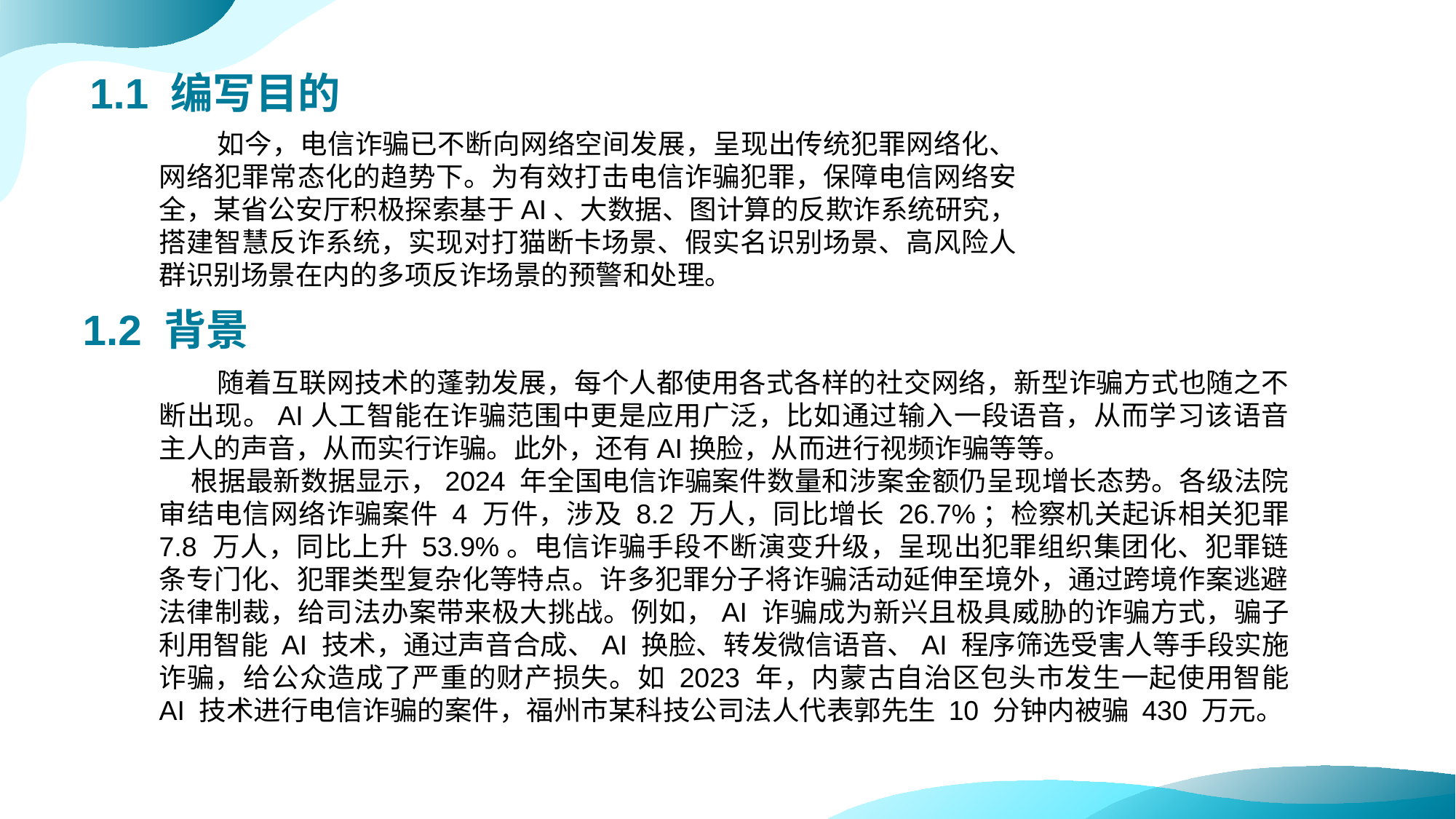

# 1.1 编写目的
   如今，电信诈骗已不断向网络空间发展，呈现出传统犯罪网络化、网络犯罪常态化的趋势下。为有效打击电信诈骗犯罪，保障电信网络安全，某省公安厅积极探索基于AI、大数据、图计算的反欺诈系统研究，搭建智慧反诈系统，实现对打猫断卡场景、假实名识别场景、高风险人群识别场景在内的多项反诈场景的预警和处理。
1.2 背景
   随着互联网技术的蓬勃发展，每个人都使用各式各样的社交网络，新型诈骗方式也随之不断出现。AI人工智能在诈骗范围中更是应用广泛，比如通过输入一段语音，从而学习该语音主人的声音，从而实行诈骗。此外，还有AI换脸，从而进行视频诈骗等等。
根据最新数据显示，2024 年全国电信诈骗案件数量和涉案金额仍呈现增长态势。各级法院审结电信网络诈骗案件 4 万件，涉及 8.2 万人，同比增长 26.7%；检察机关起诉相关犯罪 7.8 万人，同比上升 53.9%。电信诈骗手段不断演变升级，呈现出犯罪组织集团化、犯罪链条专门化、犯罪类型复杂化等特点。许多犯罪分子将诈骗活动延伸至境外，通过跨境作案逃避法律制裁，给司法办案带来极大挑战。例如，AI 诈骗成为新兴且极具威胁的诈骗方式，骗子利用智能 AI 技术，通过声音合成、AI 换脸、转发微信语音、AI 程序筛选受害人等手段实施诈骗，给公众造成了严重的财产损失。如 2023 年，内蒙古自治区包头市发生一起使用智能 AI 技术进行电信诈骗的案件，福州市某科技公司法人代表郭先生 10 分钟内被骗 430 万元。